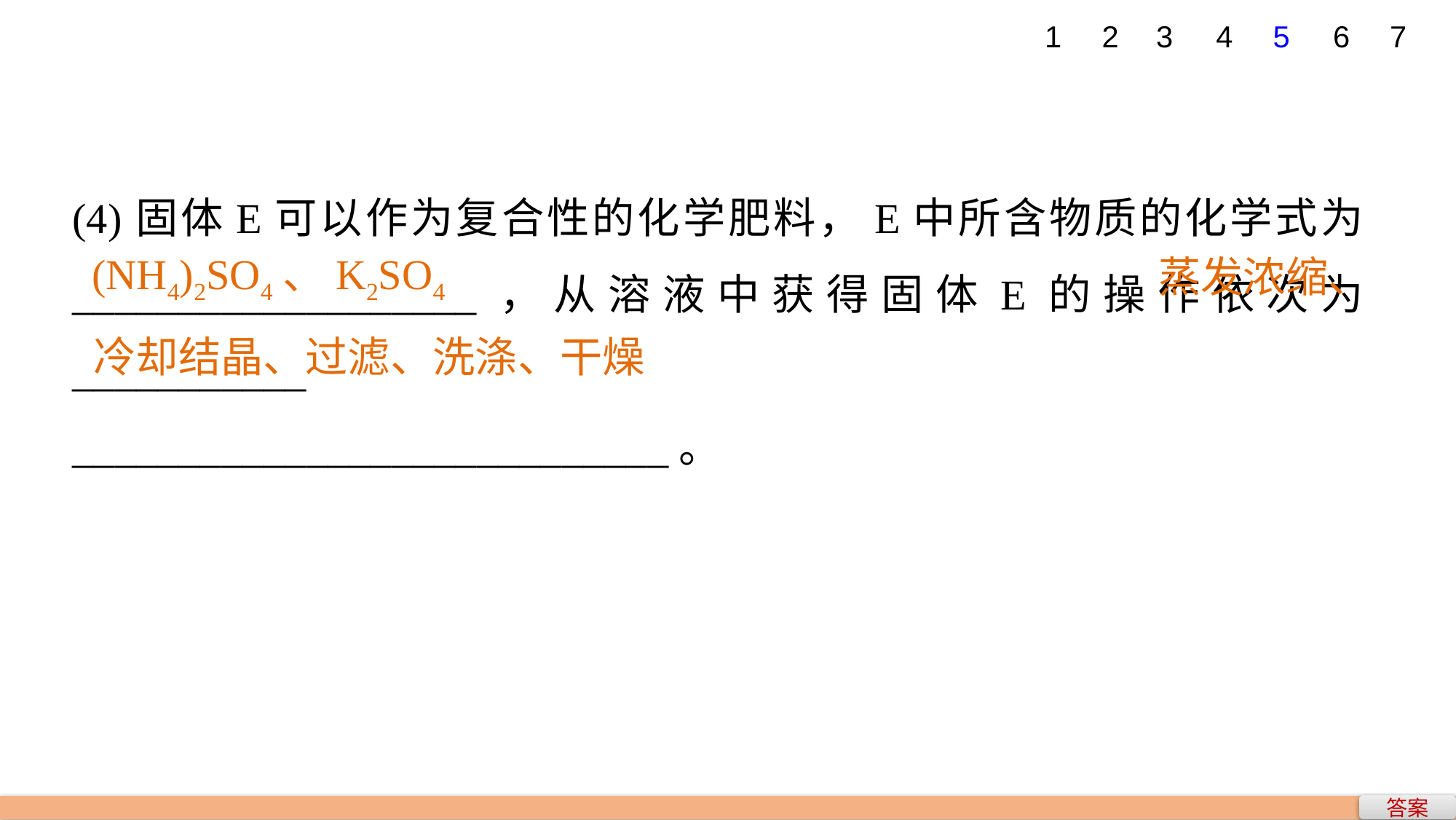

1
2
3
4
5
6
7
(4)固体E可以作为复合性的化学肥料，E中所含物质的化学式为___________________，从溶液中获得固体E的操作依次为___________
____________________________。
(NH4)2SO4、K2SO4
蒸发浓缩、
冷却结晶、过滤、洗涤、干燥
答案